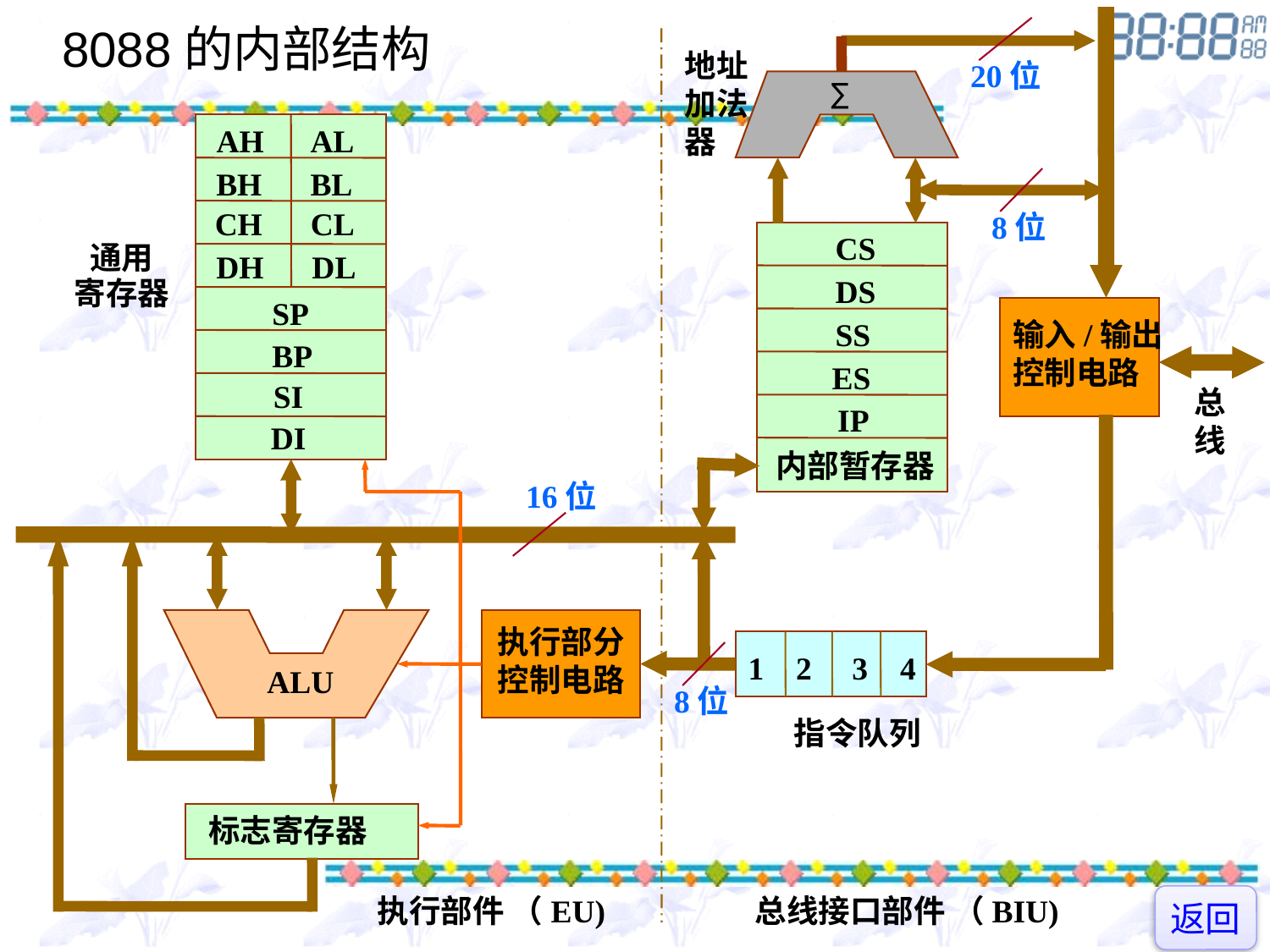

地址加法器

20位
∑

  AH      AL

 BH      BL

CH      CL

8位

 CS
 DH      DL
通用
寄存器

 DS

    SP

 SS
输入/输出控制电路

    BP

    ES

    SI

总线
      IP

   DI

内部暂存器

16位

执行部分控制电路

1    2     3    4

ALU

8位
指令队列

标志寄存器

执行部件 （EU)
总线接口部件 （BIU)

8088的内部结构
返回